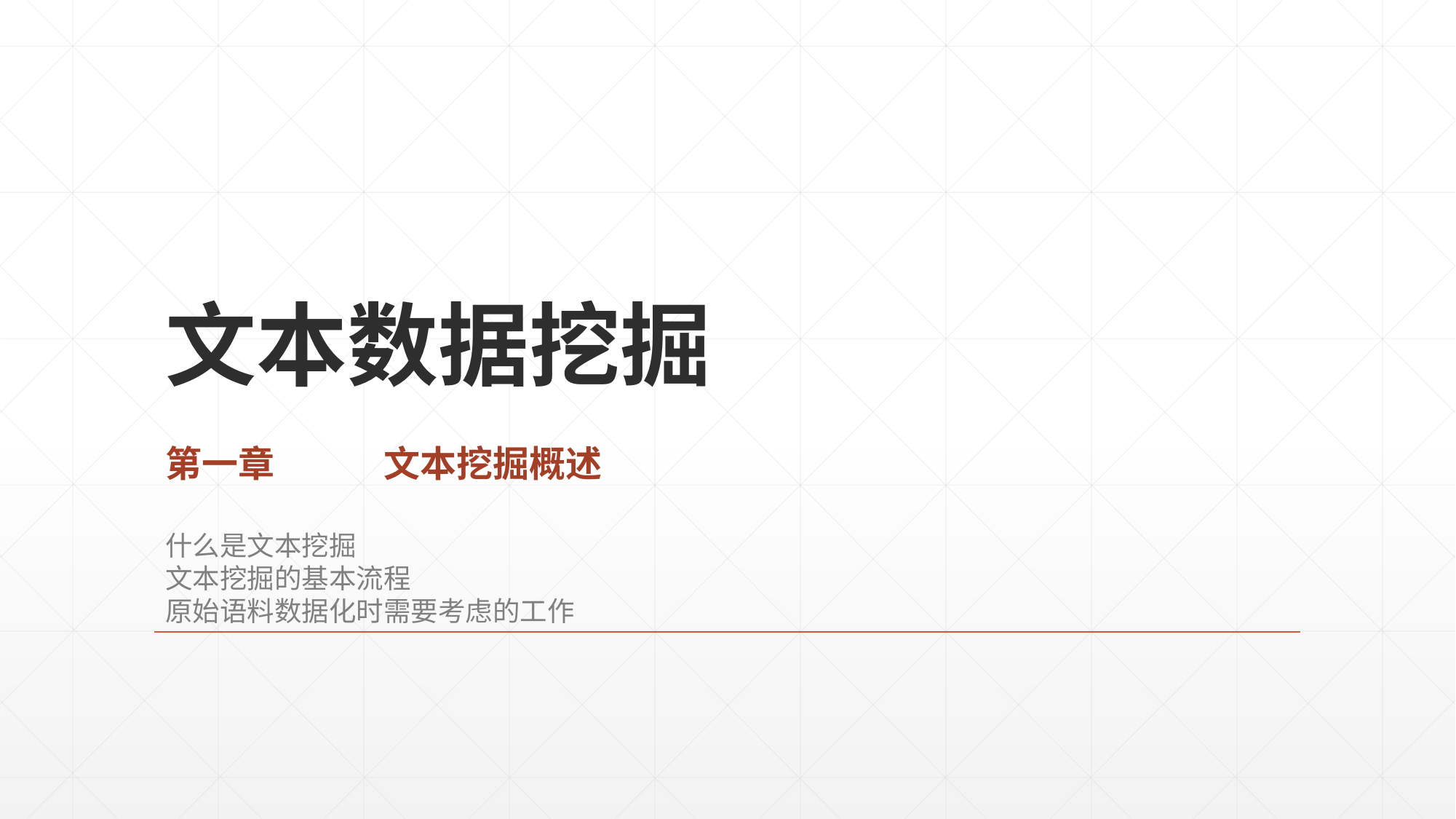

# 文本数据挖掘 第一章	文本挖掘概述 什么是文本挖掘 文本挖掘的基本流程 原始语料数据化时需要考虑的工作